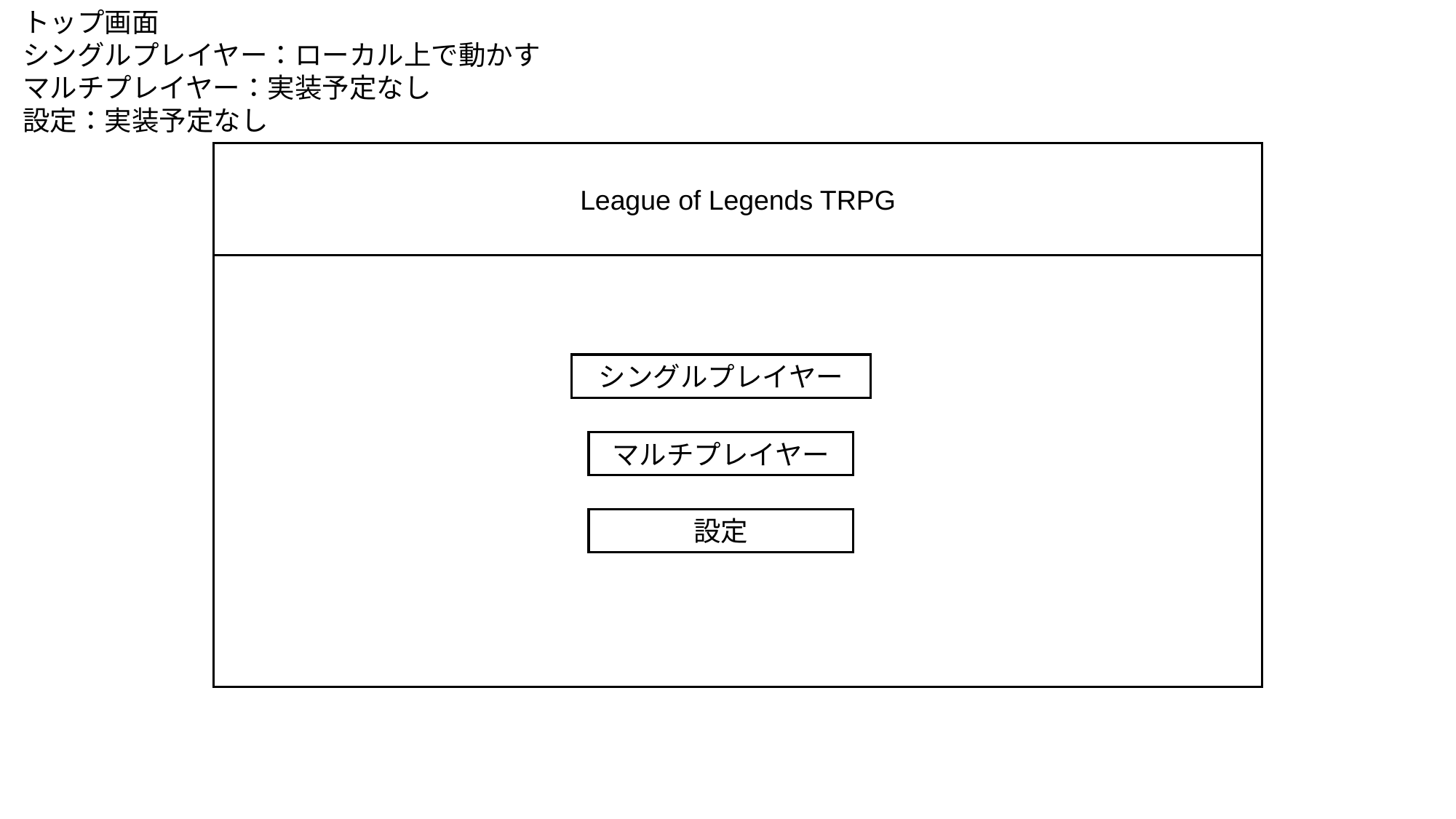

トップ画面
シングルプレイヤー：ローカル上で動かす
マルチプレイヤー：実装予定なし
設定：実装予定なし
League of Legends TRPG

シングルプレイヤー
マルチプレイヤー
設定